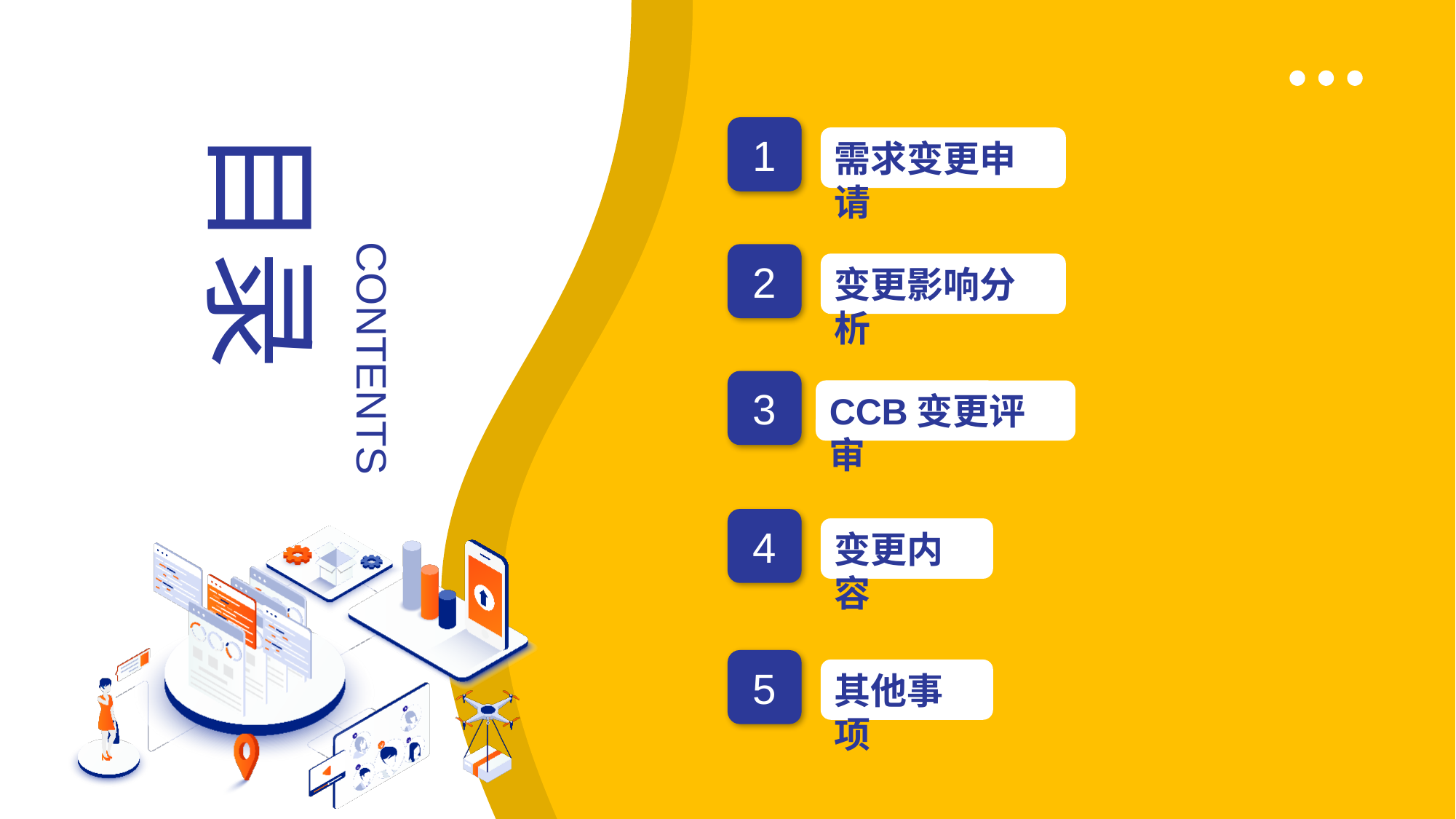

目录
CONTENTS
1
需求变更申请
2
变更影响分析
3
CCB变更评审
4
变更内容
5
其他事项